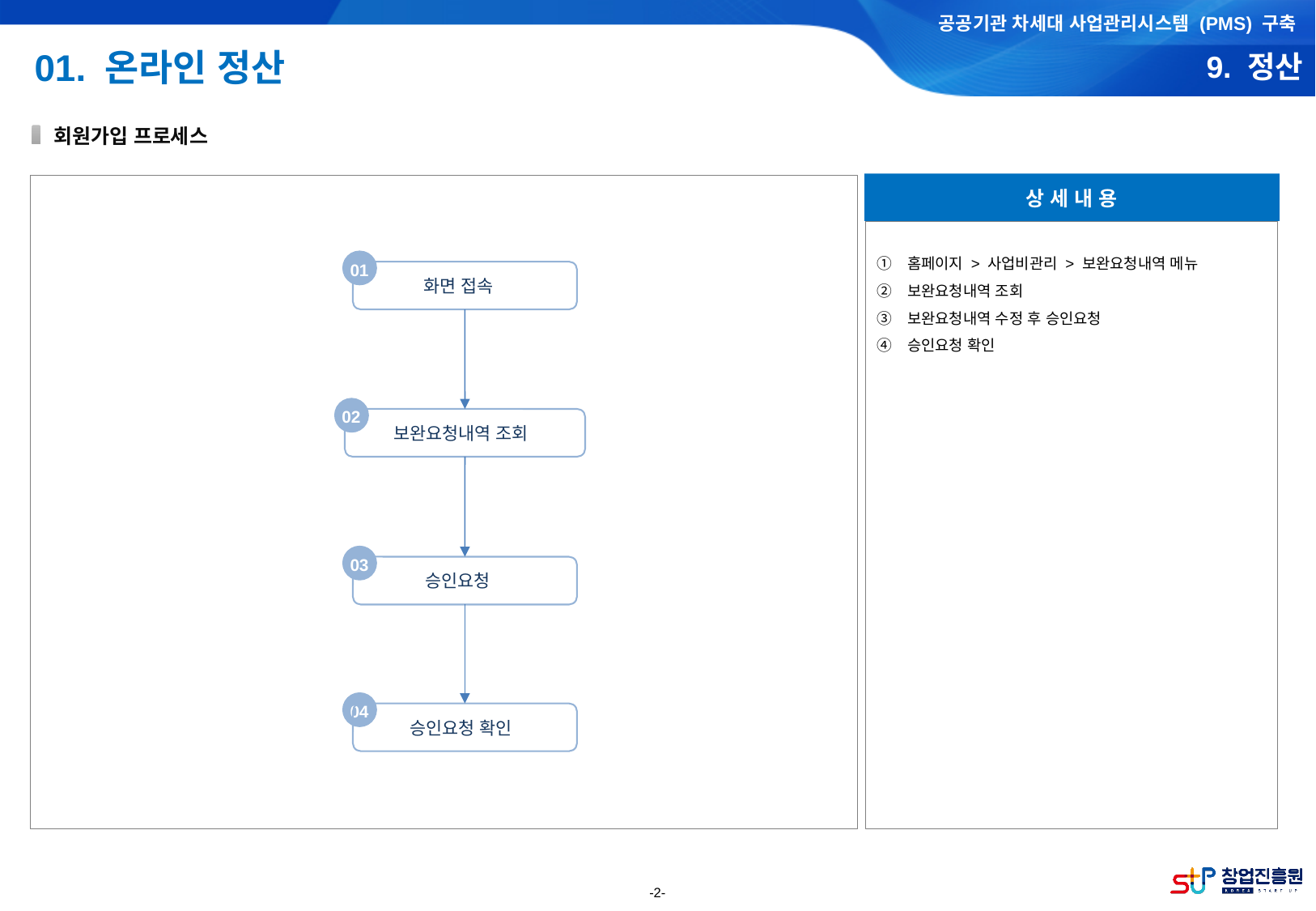

01. 온라인 정산
9. 정산
회원가입 프로세스

상 세 내 용

홈페이지 > 사업비관리 > 보완요청내역 메뉴
보완요청내역 조회
보완요청내역 수정 후 승인요청
승인요청 확인

01

화면 접속

02

보완요청내역 조회

03

승인요청

04

승인요청 확인